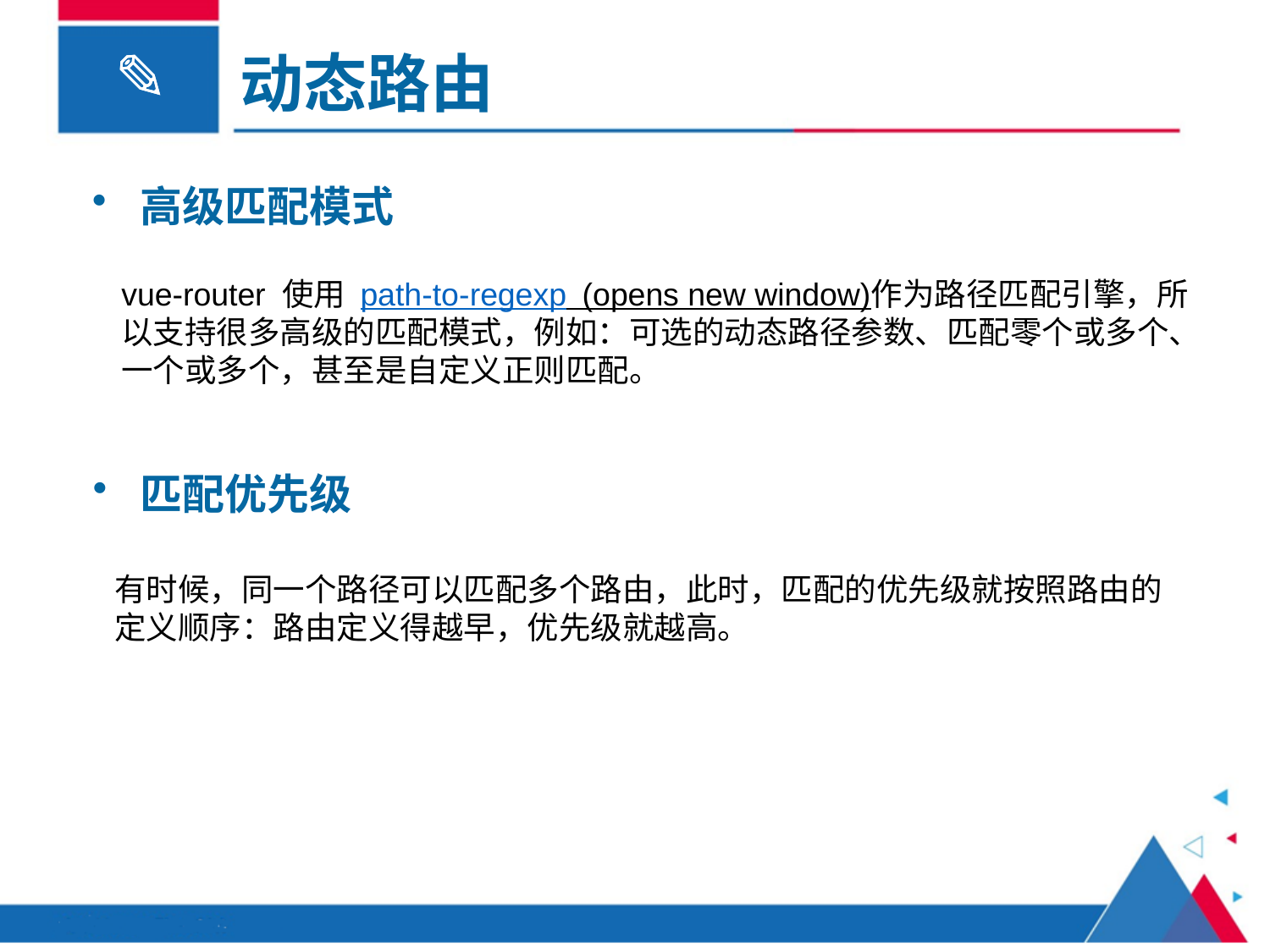

动态路由
高级匹配模式
vue-router 使用 path-to-regexp (opens new window)作为路径匹配引擎，所以支持很多高级的匹配模式，例如：可选的动态路径参数、匹配零个或多个、一个或多个，甚至是自定义正则匹配。
匹配优先级
有时候，同一个路径可以匹配多个路由，此时，匹配的优先级就按照路由的定义顺序：路由定义得越早，优先级就越高。